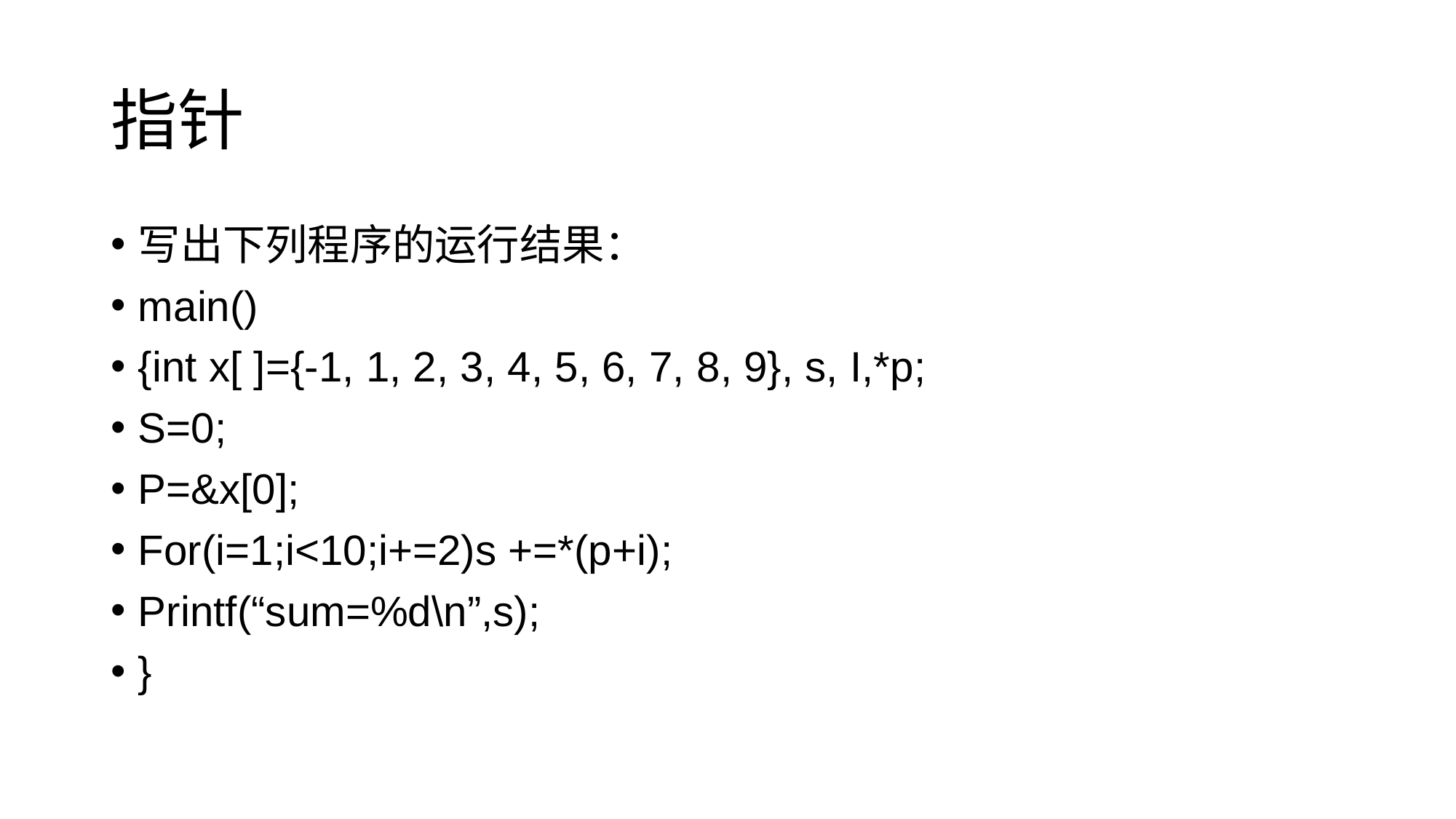

# 指针
写出下列程序的运行结果：
main()
{int x[ ]={-1, 1, 2, 3, 4, 5, 6, 7, 8, 9}, s, I,*p;
S=0;
P=&x[0];
For(i=1;i<10;i+=2)s +=*(p+i);
Printf(“sum=%d\n”,s);
}